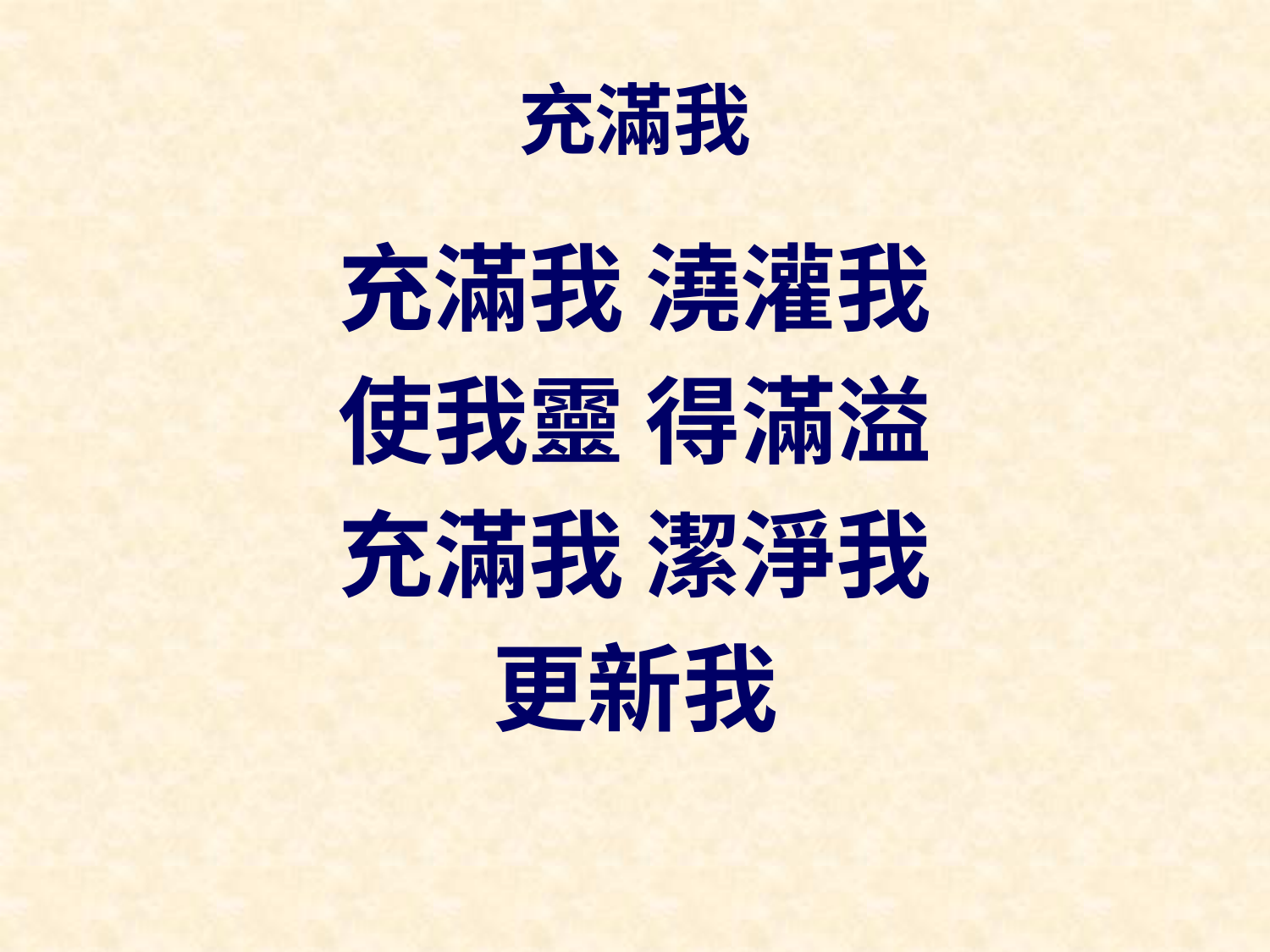

# 充滿我
充滿我 澆灌我
使我靈 得滿溢
充滿我 潔淨我
更新我